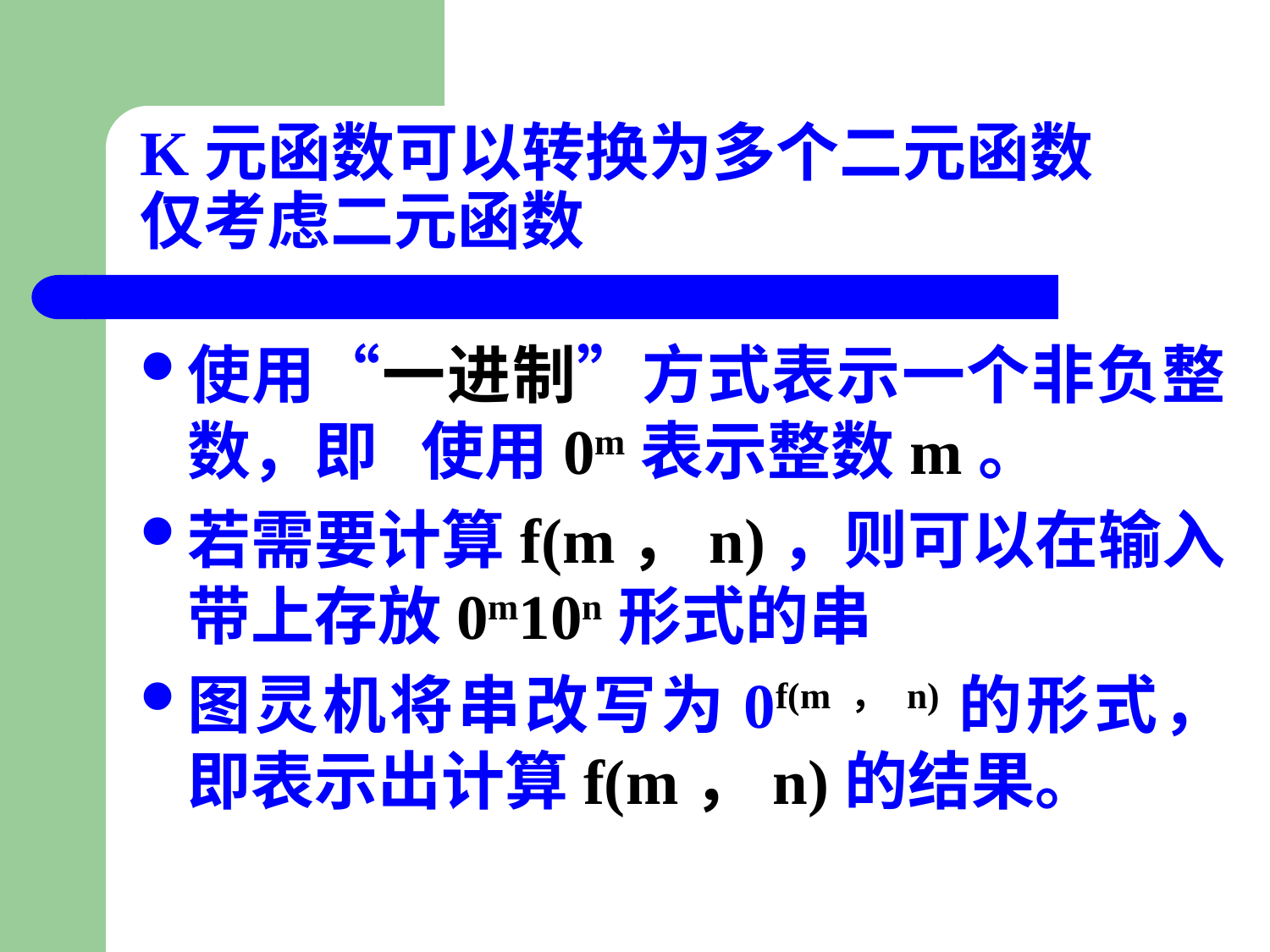

# K元函数可以转换为多个二元函数 仅考虑二元函数
使用“一进制”方式表示一个非负整数，即   使用0m表示整数m。
若需要计算f(m，n)，则可以在输入带上存放0m10n形式的串
图灵机将串改写为0f(m，n)的形式，即表示出计算f(m，n)的结果。